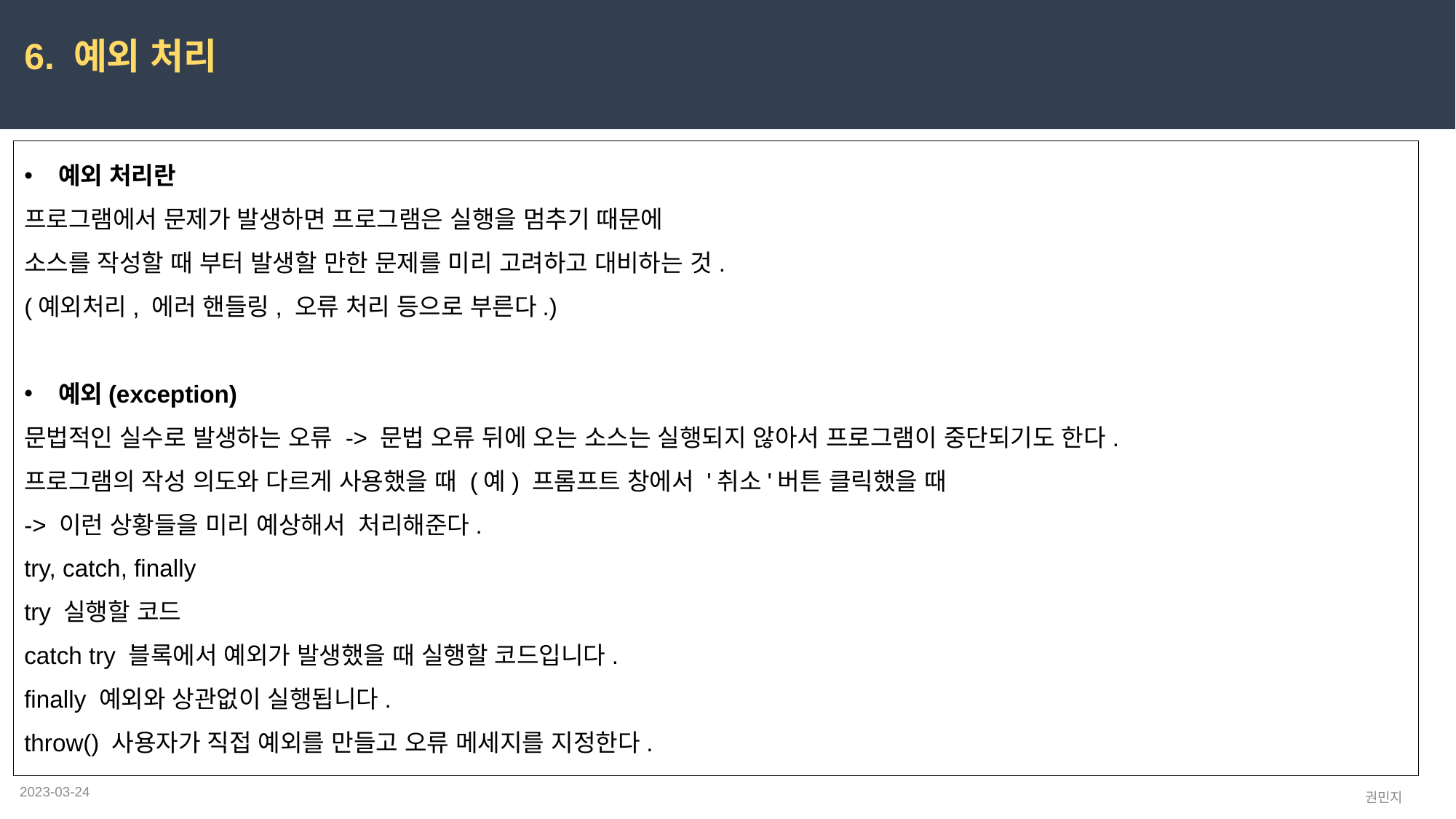

6. 예외 처리
예외 처리란
프로그램에서 문제가 발생하면 프로그램은 실행을 멈추기 때문에
소스를 작성할 때 부터 발생할 만한 문제를 미리 고려하고 대비하는 것.
(예외처리, 에러 핸들링, 오류 처리 등으로 부른다.)

예외(exception)
문법적인 실수로 발생하는 오류 -> 문법 오류 뒤에 오는 소스는 실행되지 않아서 프로그램이 중단되기도 한다.
프로그램의 작성 의도와 다르게 사용했을 때 (예) 프롬프트 창에서 '취소'버튼 클릭했을 때
-> 이런 상황들을 미리 예상해서  처리해준다.
try, catch, finally
try 실행할 코드
catch try 블록에서 예외가 발생했을 때 실행할 코드입니다.
finally 예외와 상관없이 실행됩니다.
throw() 사용자가 직접 예외를 만들고 오류 메세지를 지정한다.
2023-03-24
권민지